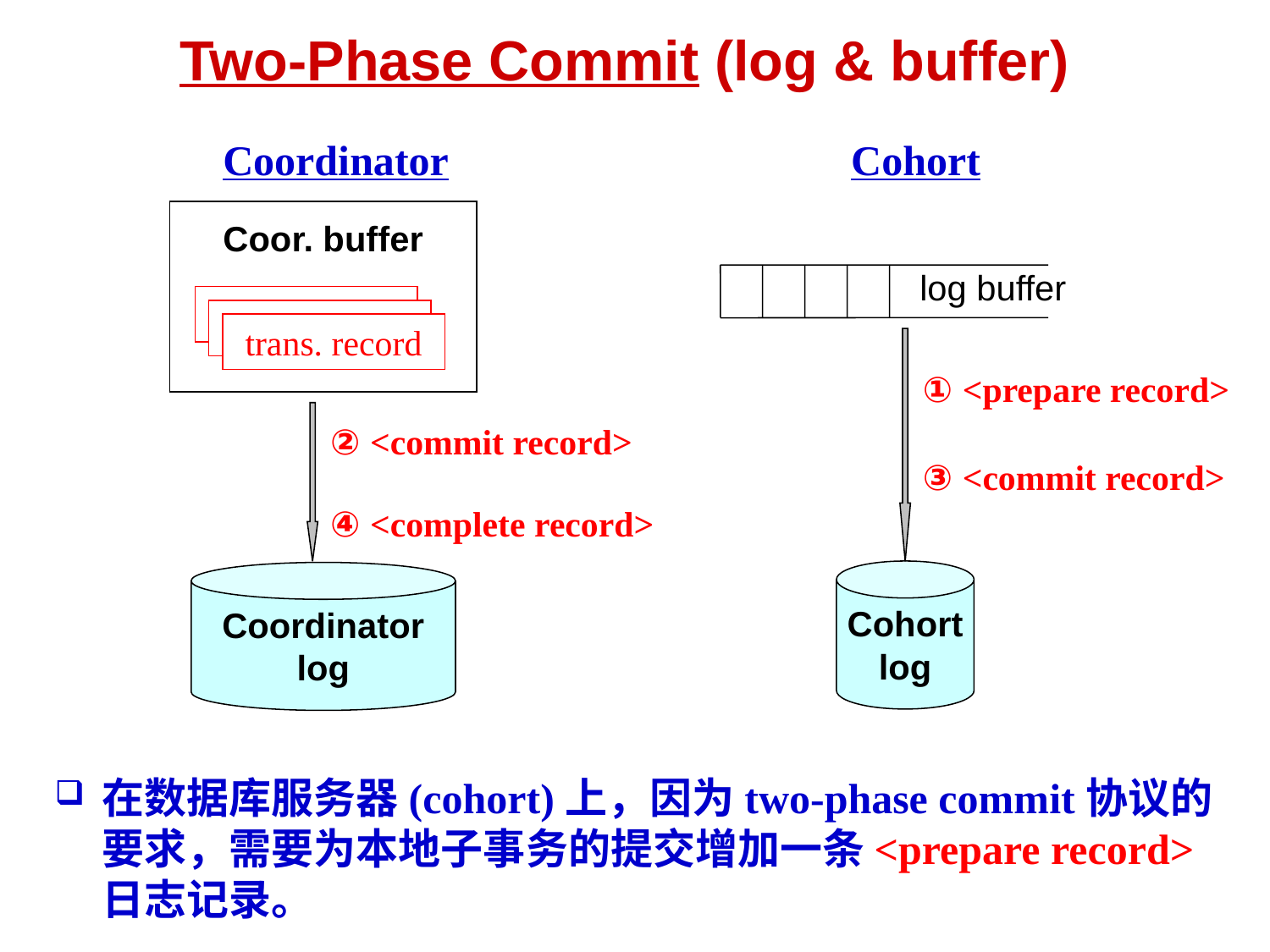

Two-Phase Commit (log & buffer)
Coordinator                                      Cohort
Coor. buffer

trans. record
log buffer

① <prepare record>

② <commit record>
③ <commit record>
④ <complete record>
Cohort
log
Coordinator
log
在数据库服务器(cohort)上，因为two-phase commit协议的要求，需要为本地子事务的提交增加一条<prepare record>日志记录。